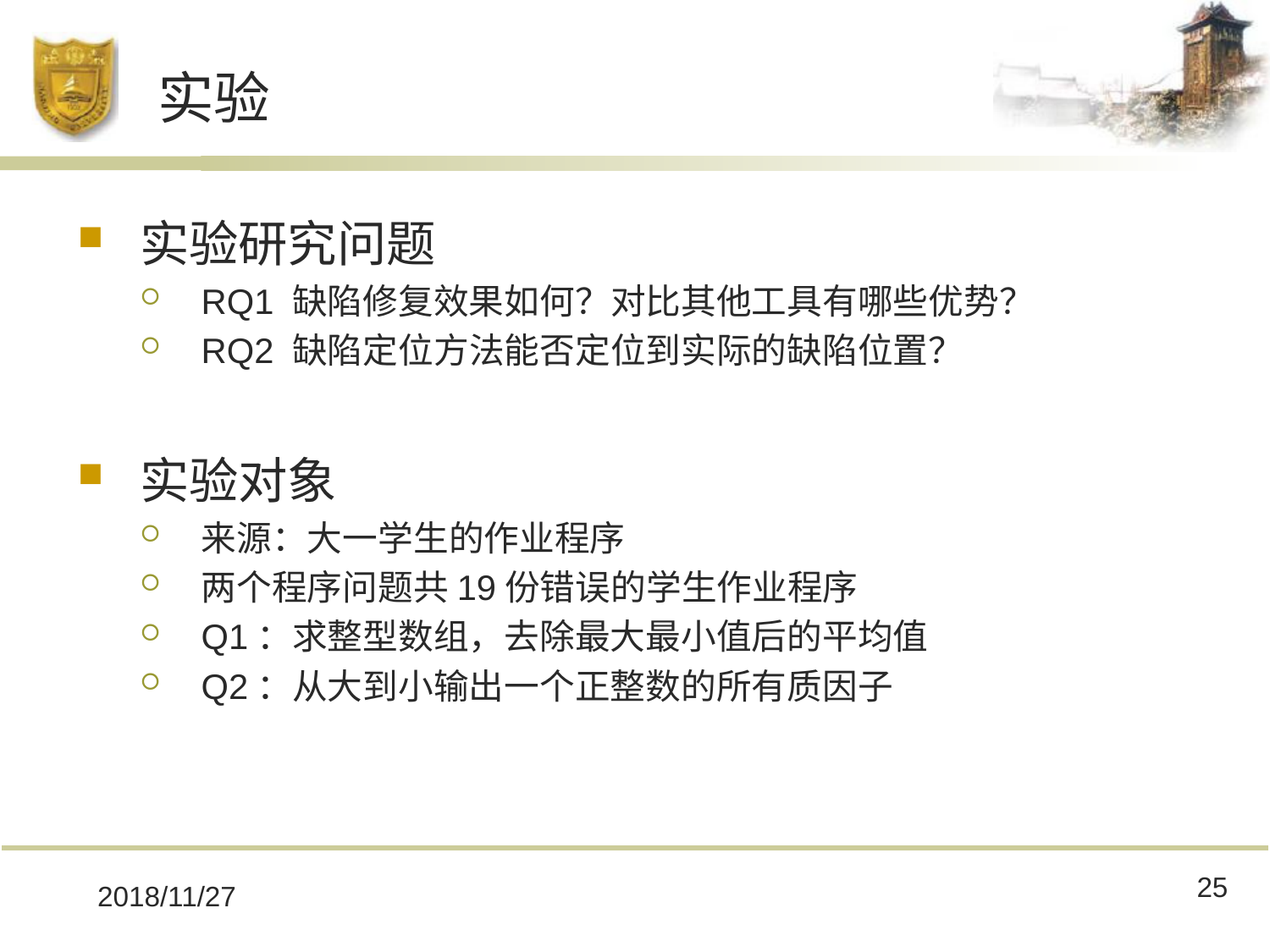

# 实验
实验研究问题
RQ1 缺陷修复效果如何？对比其他工具有哪些优势？
RQ2 缺陷定位方法能否定位到实际的缺陷位置？

实验对象
来源：大一学生的作业程序
两个程序问题共19份错误的学生作业程序
Q1：求整型数组，去除最大最小值后的平均值
Q2：从大到小输出一个正整数的所有质因子

25
2018/11/27